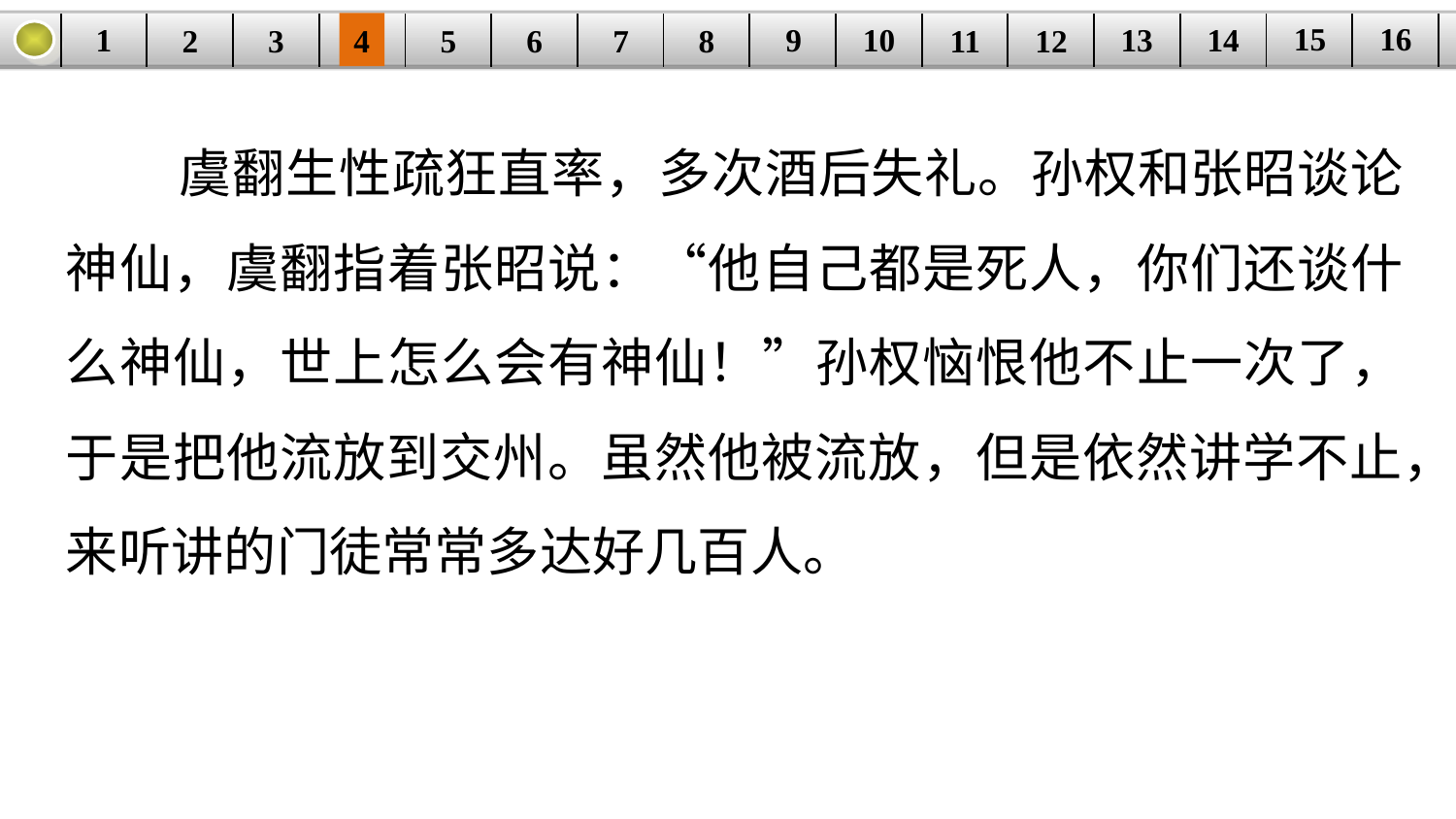

16

15
14
9
10
1
13
3
4
5
6
8
11
2
12
|  |  |  |  |  |  |  |  |  |  |  |  |  |  |  |  |
| --- | --- | --- | --- | --- | --- | --- | --- | --- | --- | --- | --- | --- | --- | --- | --- |
7

        虞翻生性疏狂直率，多次酒后失礼。孙权和张昭谈论神仙，虞翻指着张昭说：“他自己都是死人，你们还谈什么神仙，世上怎么会有神仙！”孙权恼恨他不止一次了，于是把他流放到交州。虽然他被流放，但是依然讲学不止，来听讲的门徒常常多达好几百人。